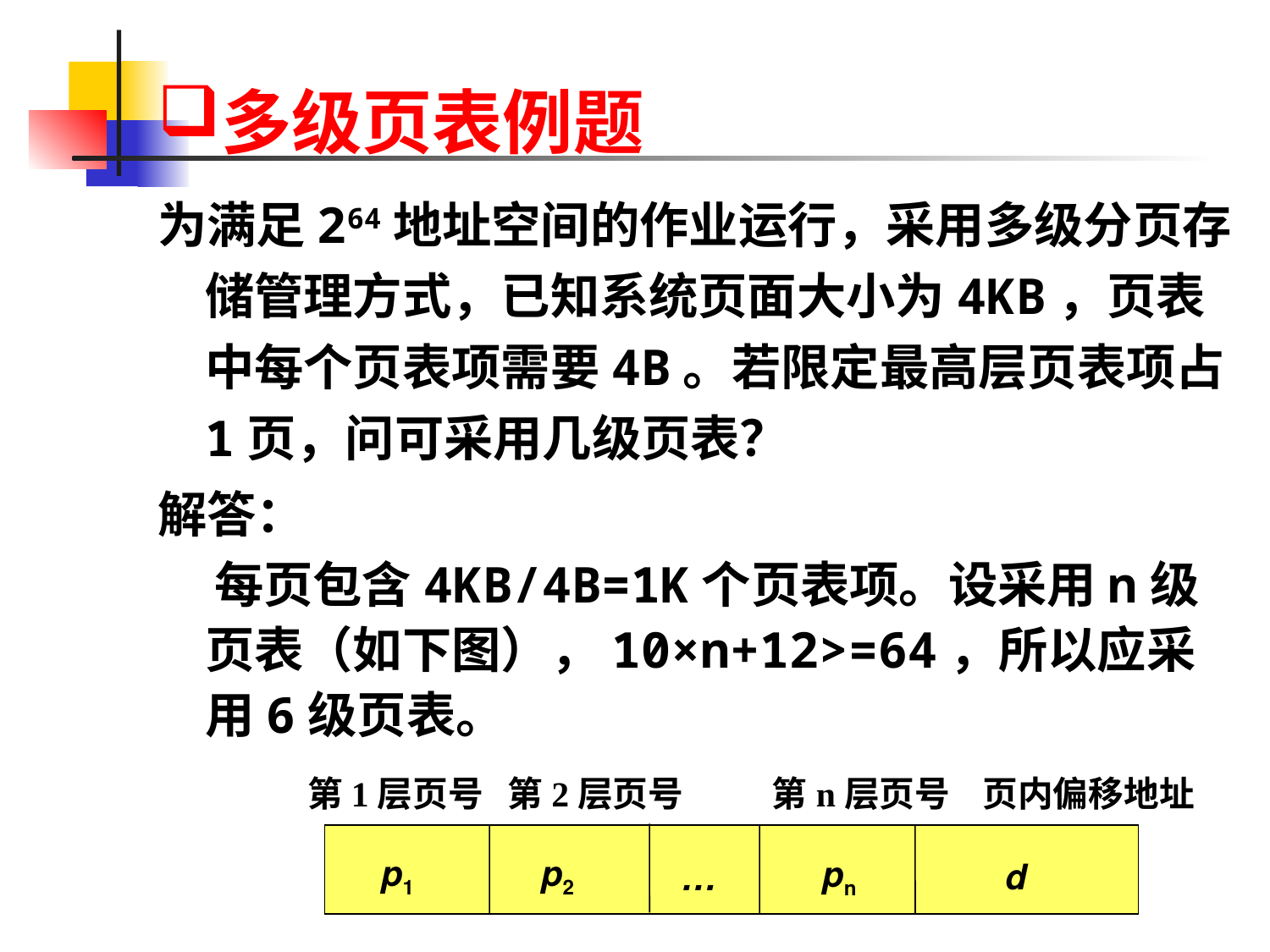

多级页表例题
为满足264地址空间的作业运行，采用多级分页存储管理方式，已知系统页面大小为4KB，页表中每个页表项需要4B。若限定最高层页表项占1页，问可采用几级页表？
解答：
    每页包含4KB/4B=1K个页表项。设采用n级页表（如下图），10×n+12>=64，所以应采用6级页表。
第1层页号   第2层页号           第n层页号    页内偏移地址

p1
p2
d
…
pn